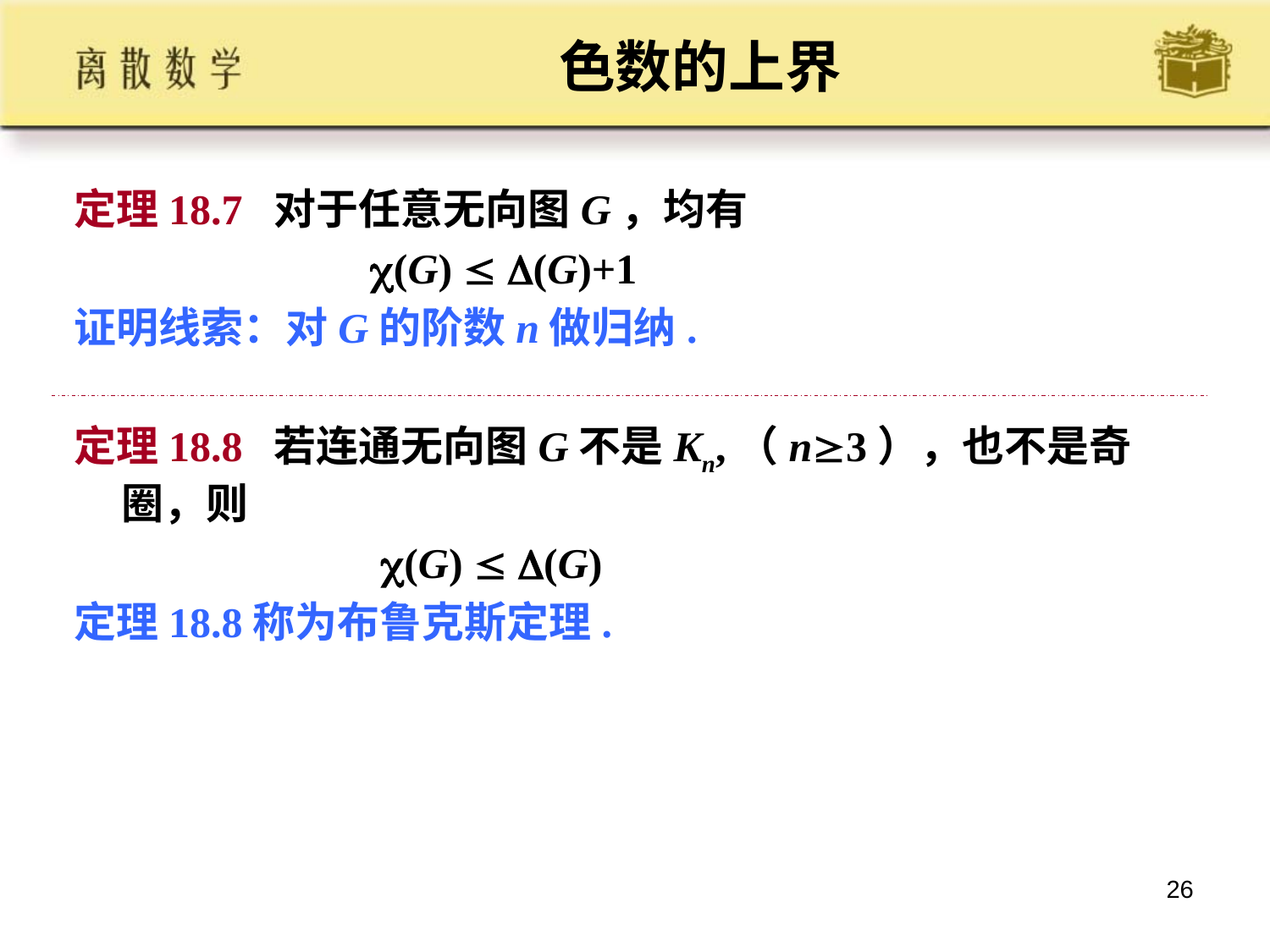

# 色数的上界
定理18.7  对于任意无向图G，均有
                            χ(G) ≤ Δ(G)+1
证明线索：对G的阶数n做归纳.

定理18.8  若连通无向图G不是Kn,（n≥3），也不是奇圈，则
                             χ(G) ≤ Δ(G)
定理18.8称为布鲁克斯定理.
26